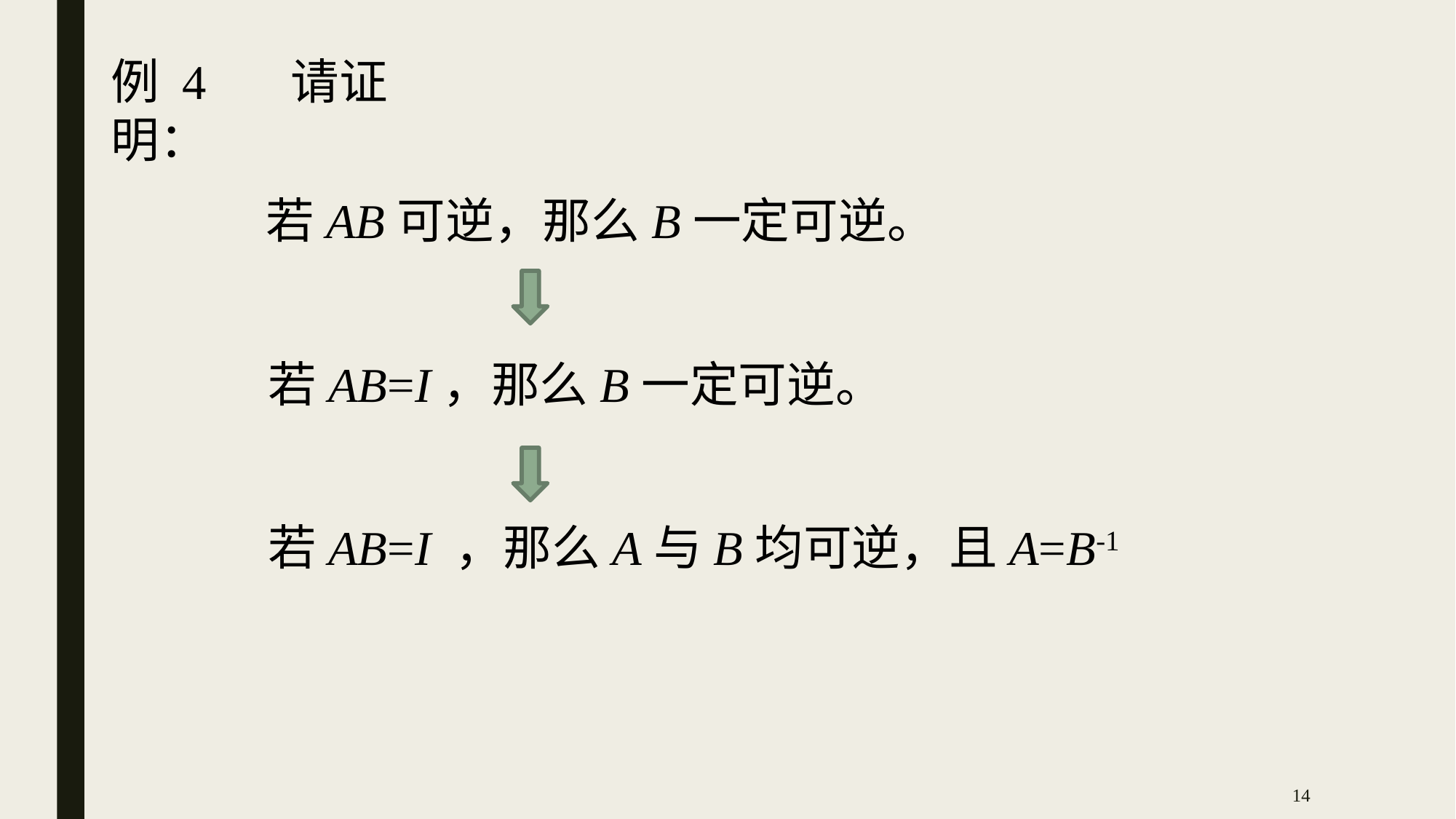

例 4      请证明：
若AB可逆，那么B一定可逆。

若AB=I，那么B一定可逆。

若AB=I ，那么A与B均可逆，且A=B-1
14